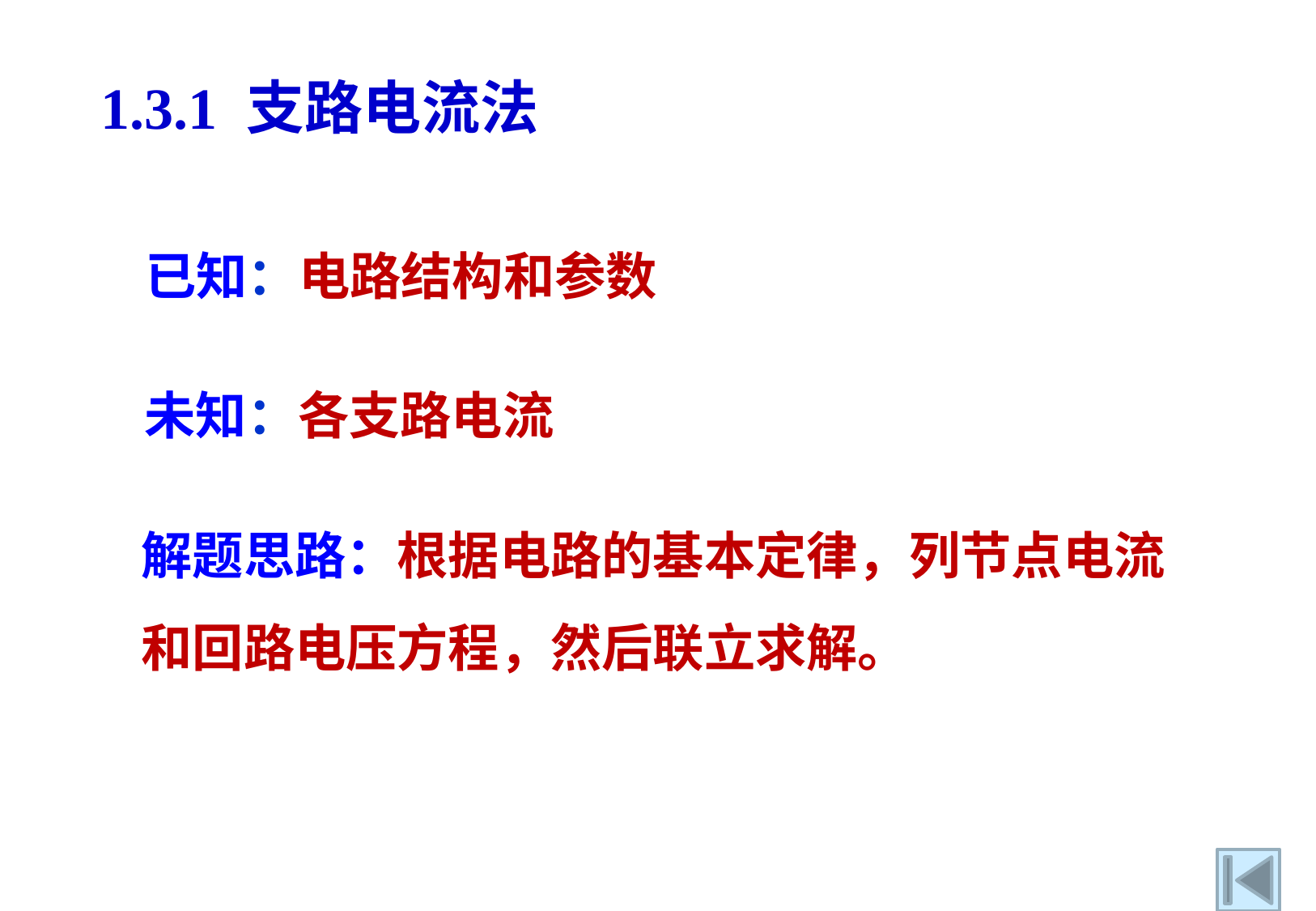

1.3.1 支路电流法
已知：电路结构和参数
未知：各支路电流
解题思路：根据电路的基本定律，列节点电流和回路电压方程，然后联立求解。